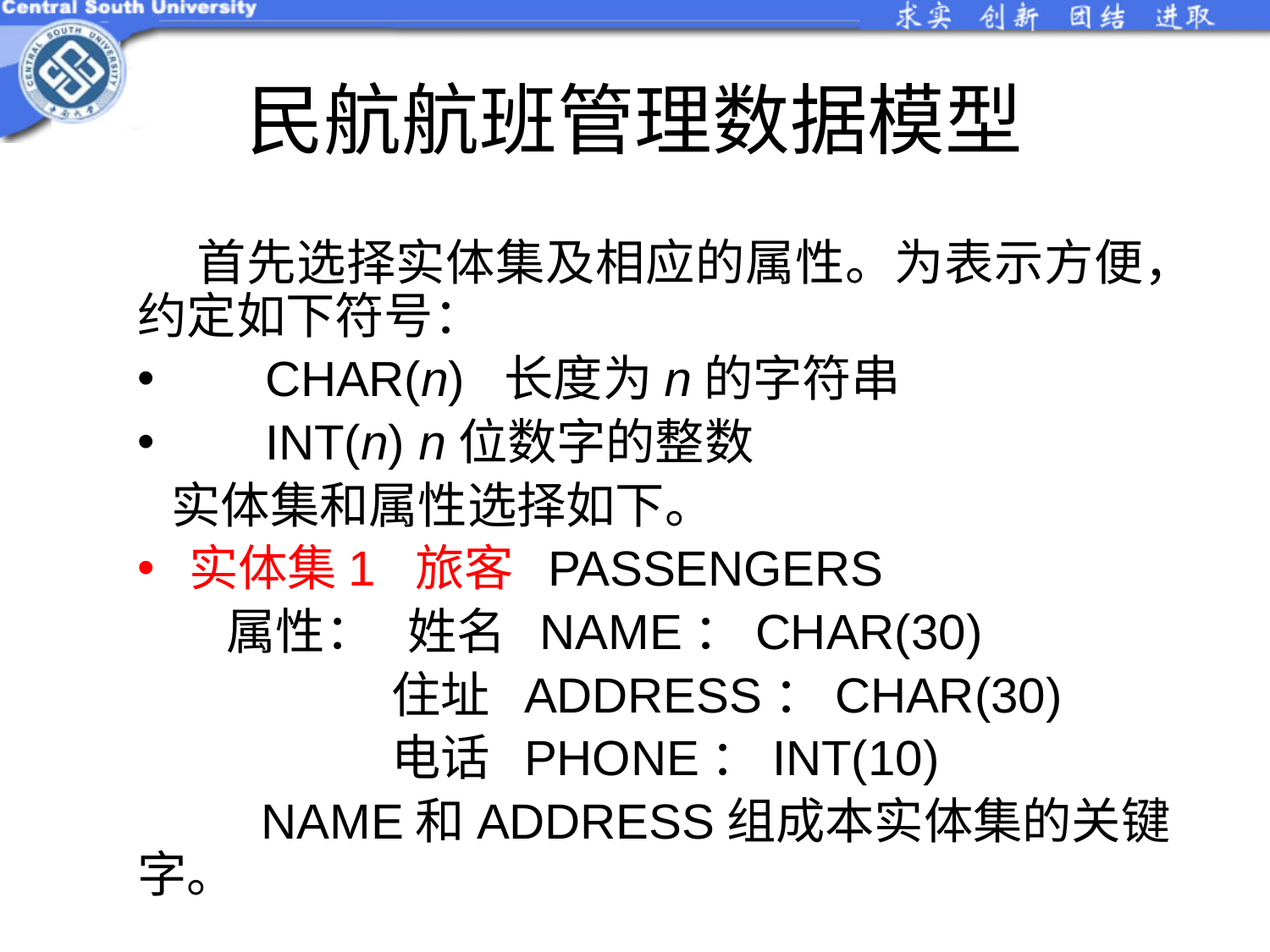

# 民航航班管理数据模型
    首先选择实体集及相应的属性。为表示方便，约定如下符号：
        CHAR(n)  长度为n的字符串
        INT(n) n位数字的整数
  实体集和属性选择如下。
  实体集1  旅客  PASSENGERS
       属性：   姓名  NAME：CHAR(30)
                      住址  ADDRESS：CHAR(30)
                      电话  PHONE：INT(10)
         NAME和ADDRESS组成本实体集的关键字。